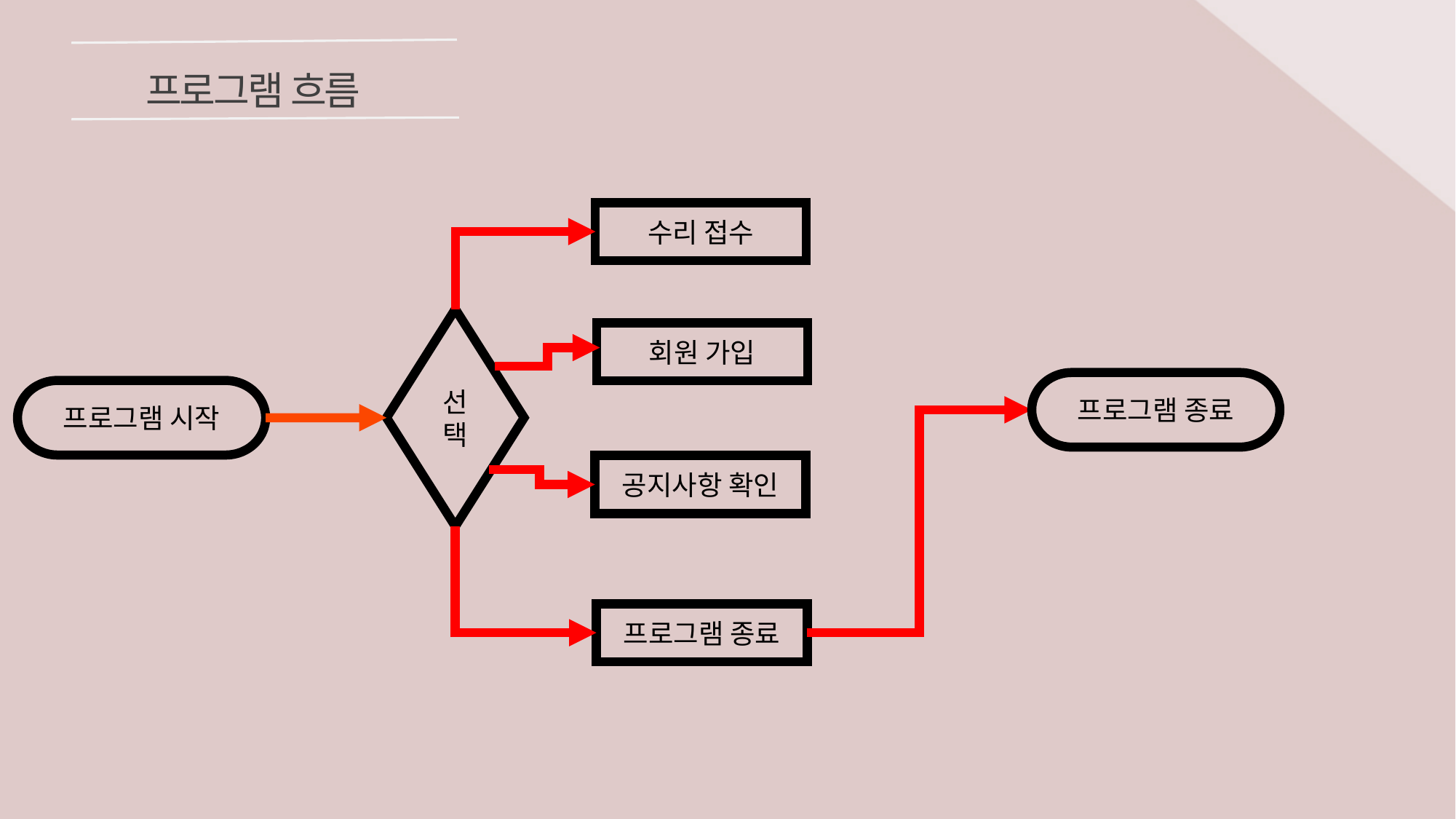

프로그램 흐름

수리 접수

선택
회원 가입
프로그램 종료
프로그램 시작
공지사항 확인

프로그램 종료